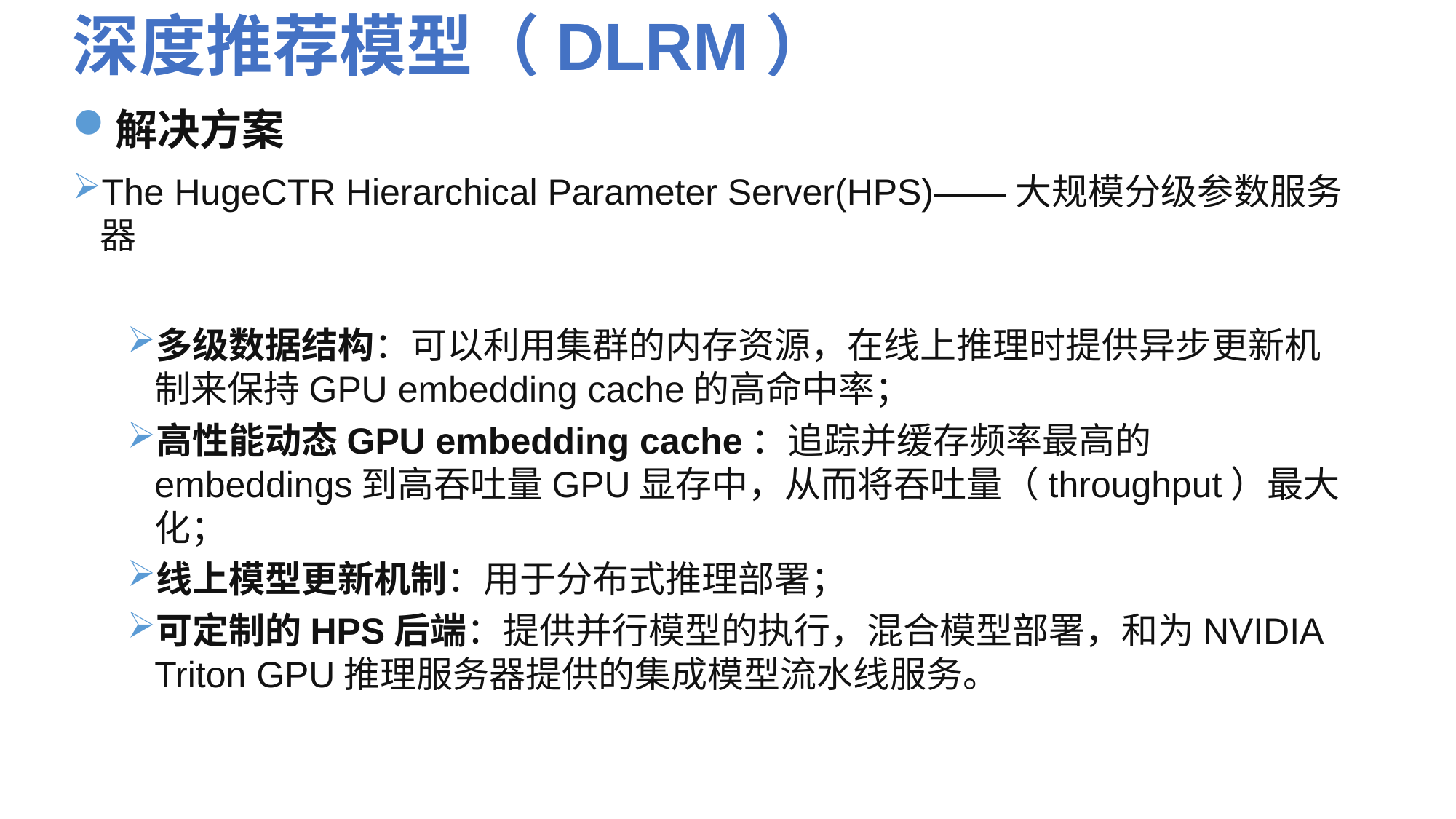

# 深度推荐模型（DLRM）
解决方案
The HugeCTR Hierarchical Parameter Server(HPS)——大规模分级参数服务器

多级数据结构：可以利用集群的内存资源，在线上推理时提供异步更新机制来保持GPU embedding cache的高命中率；
高性能动态GPU embedding cache：追踪并缓存频率最高的embeddings到高吞吐量GPU显存中，从而将吞吐量（throughput）最大化；
线上模型更新机制：用于分布式推理部署；
可定制的HPS后端：提供并行模型的执行，混合模型部署，和为NVIDIA Triton GPU推理服务器提供的集成模型流水线服务。